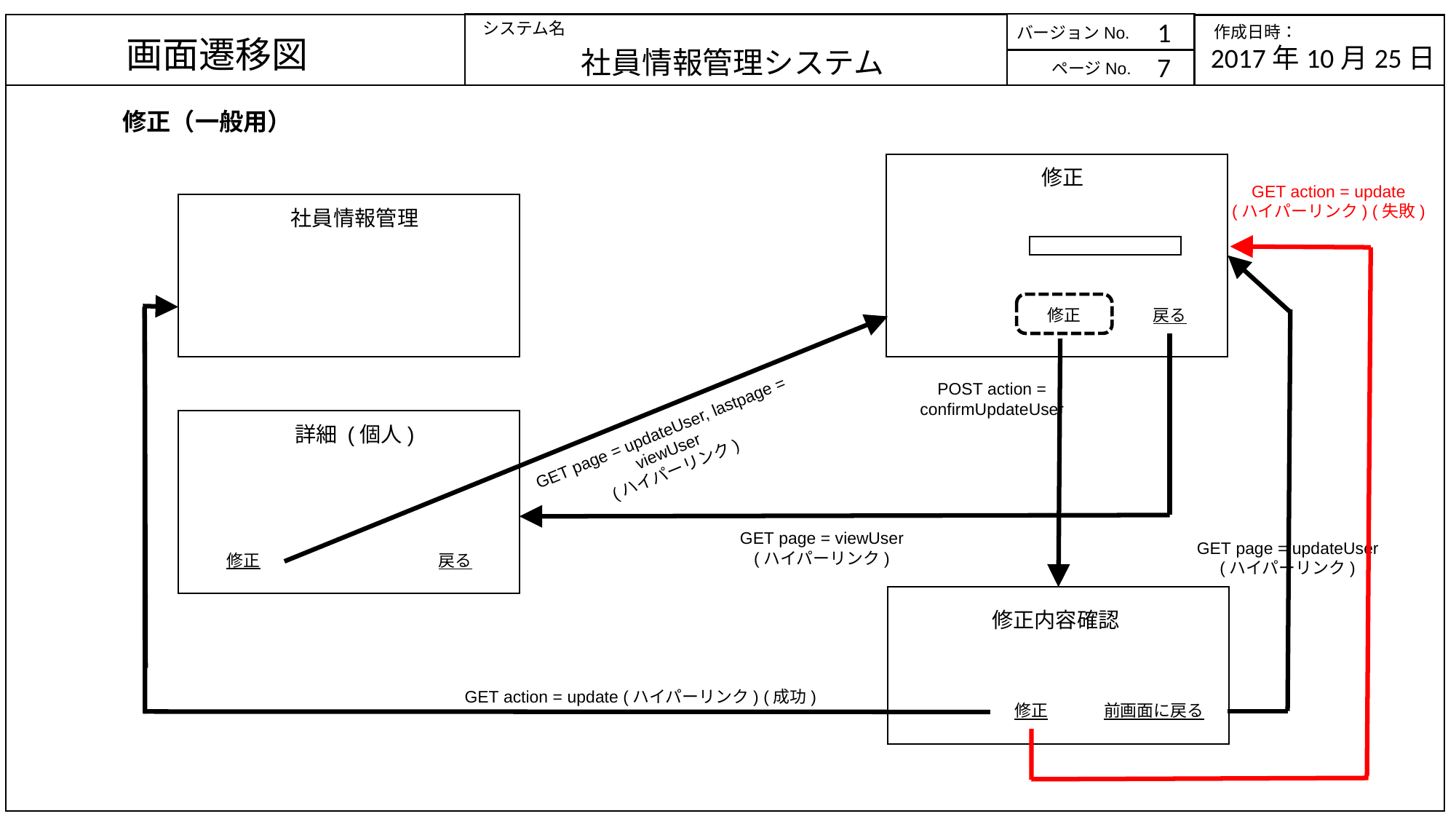

1
システム名

作成日時：
バージョンNo.
画面遷移図
2017年10月25日
社員情報管理システム
7
ページNo.
修正（一般用）

修正
GET action = update
(ハイパーリンク) (失敗)

社員情報管理

修正
戻る
POST action = confirmUpdateUser

詳細 (個人)
GET page = updateUser, lastpage = viewUser
(ハイパーリンク)
GET page = viewUser
(ハイパーリンク)
GET page = updateUser
(ハイパーリンク)
修正
戻る

修正内容確認
GET action = update (ハイパーリンク) (成功)
修正
前画面に戻る